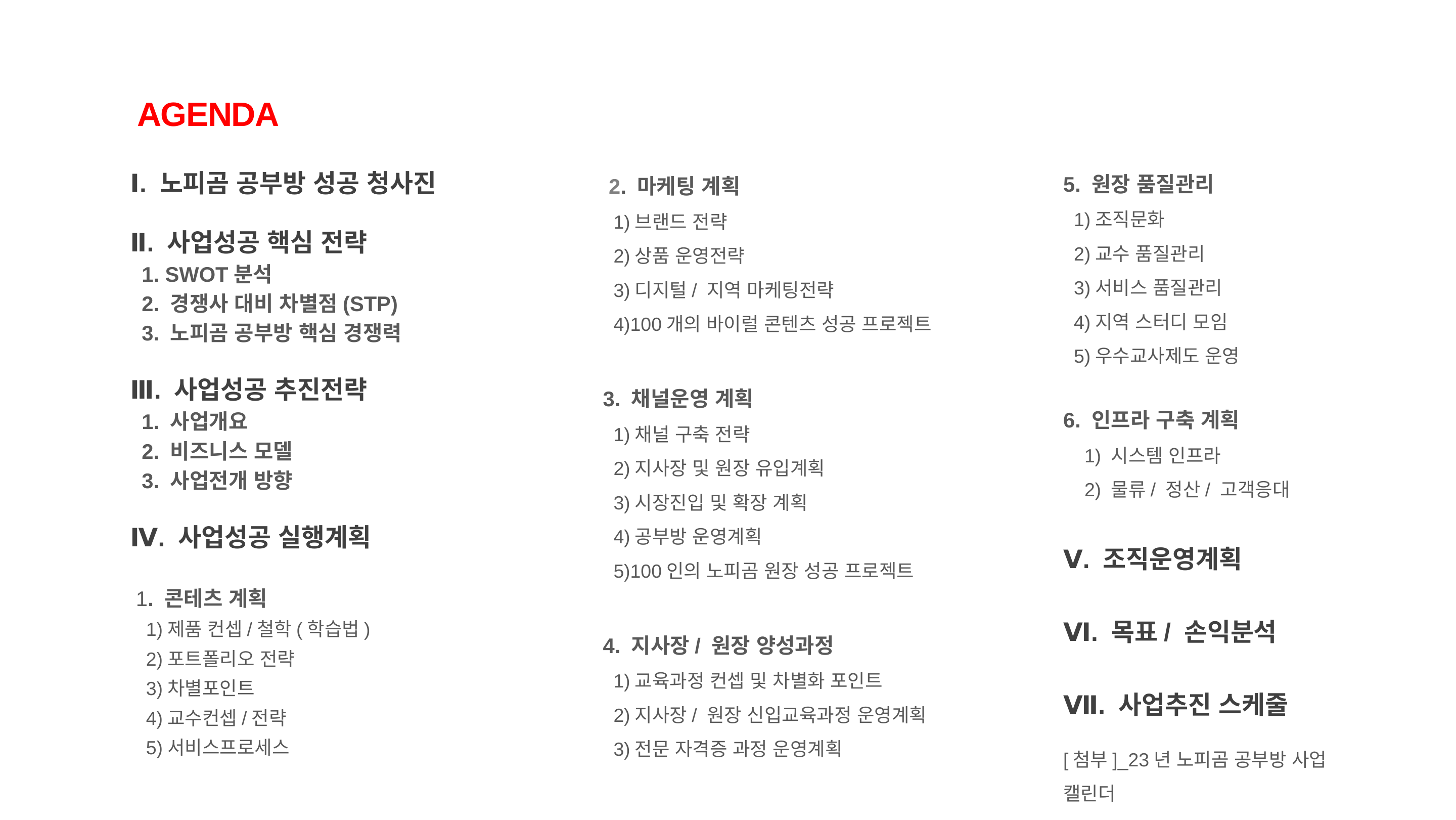

AGENDA
5. 원장 품질관리
  1)조직문화
  2)교수 품질관리
  3)서비스 품질관리
  4)지역 스터디 모임
  5)우수교사제도 운영

6. 인프라 구축 계획
    1) 시스템 인프라
    2) 물류/ 정산/ 고객응대

Ⅴ. 조직운영계획

Ⅵ. 목표/ 손익분석

Ⅶ. 사업추진 스케줄

[첨부]_23년 노피곰 공부방 사업 캘린더
 2. 마케팅 계획
  1)브랜드 전략
  2)상품 운영전략
  3)디지털/ 지역 마케팅전략
  4)100개의 바이럴 콘텐츠 성공 프로젝트

3. 채널운영 계획
  1)채널 구축 전략
  2)지사장 및 원장 유입계획
  3)시장진입 및 확장 계획
  4)공부방 운영계획
  5)100인의 노피곰 원장 성공 프로젝트

4. 지사장/ 원장 양성과정
  1)교육과정 컨셉 및 차별화 포인트
  2)지사장/ 원장 신입교육과정 운영계획
  3)전문 자격증 과정 운영계획
Ⅰ. 노피곰 공부방 성공 청사진

Ⅱ. 사업성공 핵심 전략
  1. SWOT분석
  2. 경쟁사 대비 차별점(STP)
  3. 노피곰 공부방 핵심 경쟁력

Ⅲ. 사업성공 추진전략
  1. 사업개요
  2. 비즈니스 모델
  3. 사업전개 방향

Ⅳ. 사업성공 실행계획

 1. 콘테츠 계획
   1)제품 컨셉/철학(학습법)
   2)포트폴리오 전략
   3)차별포인트
   4)교수컨셉/전략
   5)서비스프로세스